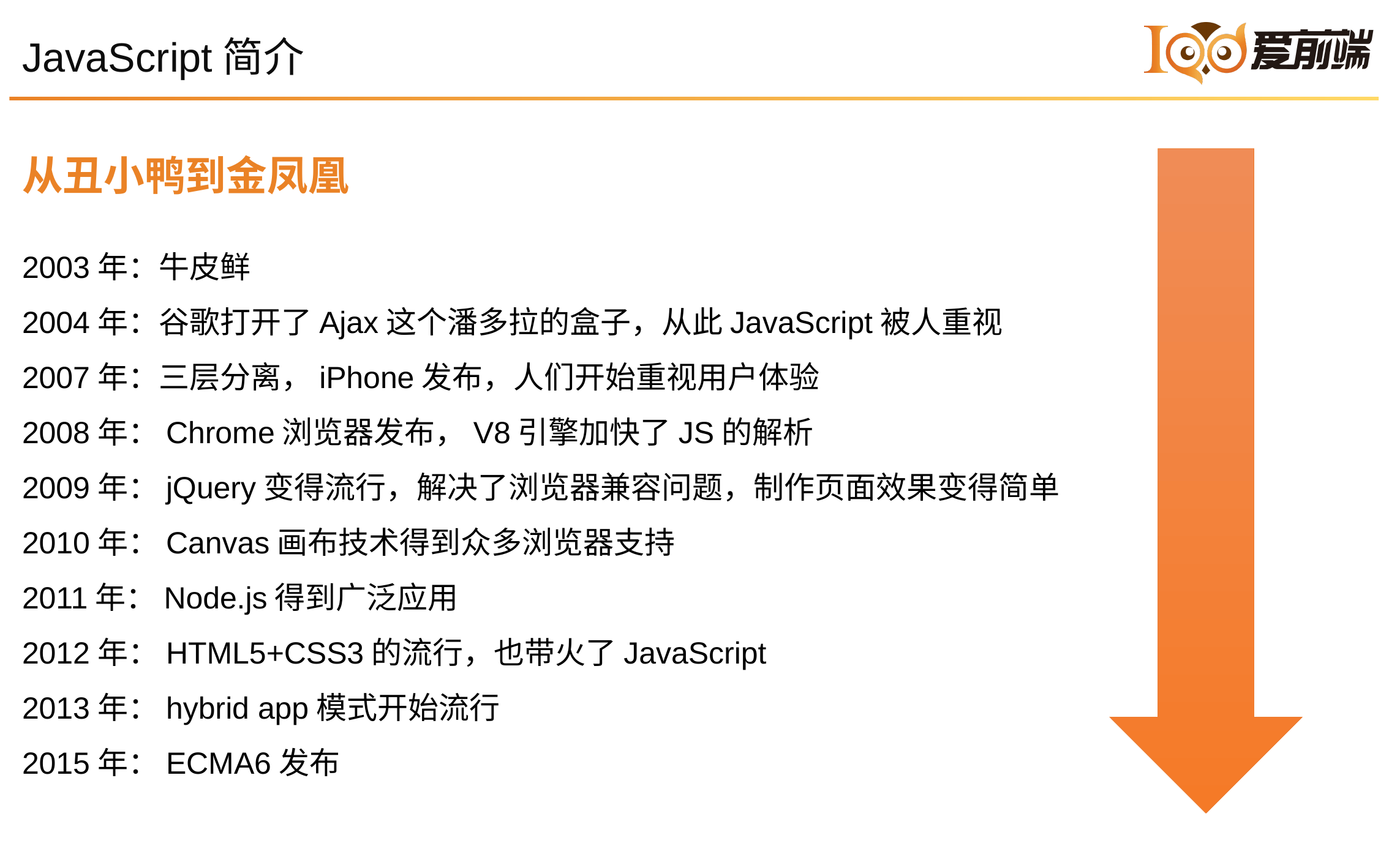

1
JavaScript简介

从丑小鸭到金凤凰
2003年：牛皮鲜
2004年：谷歌打开了Ajax这个潘多拉的盒子，从此JavaScript被人重视
2007年：三层分离，iPhone发布，人们开始重视用户体验
2008年：Chrome浏览器发布，V8引擎加快了JS的解析
2009年：jQuery变得流行，解决了浏览器兼容问题，制作页面效果变得简单
2010年：Canvas画布技术得到众多浏览器支持
2011年：Node.js得到广泛应用
2012年：HTML5+CSS3的流行，也带火了JavaScript
2013年：hybrid app模式开始流行
2015年：ECMA6发布